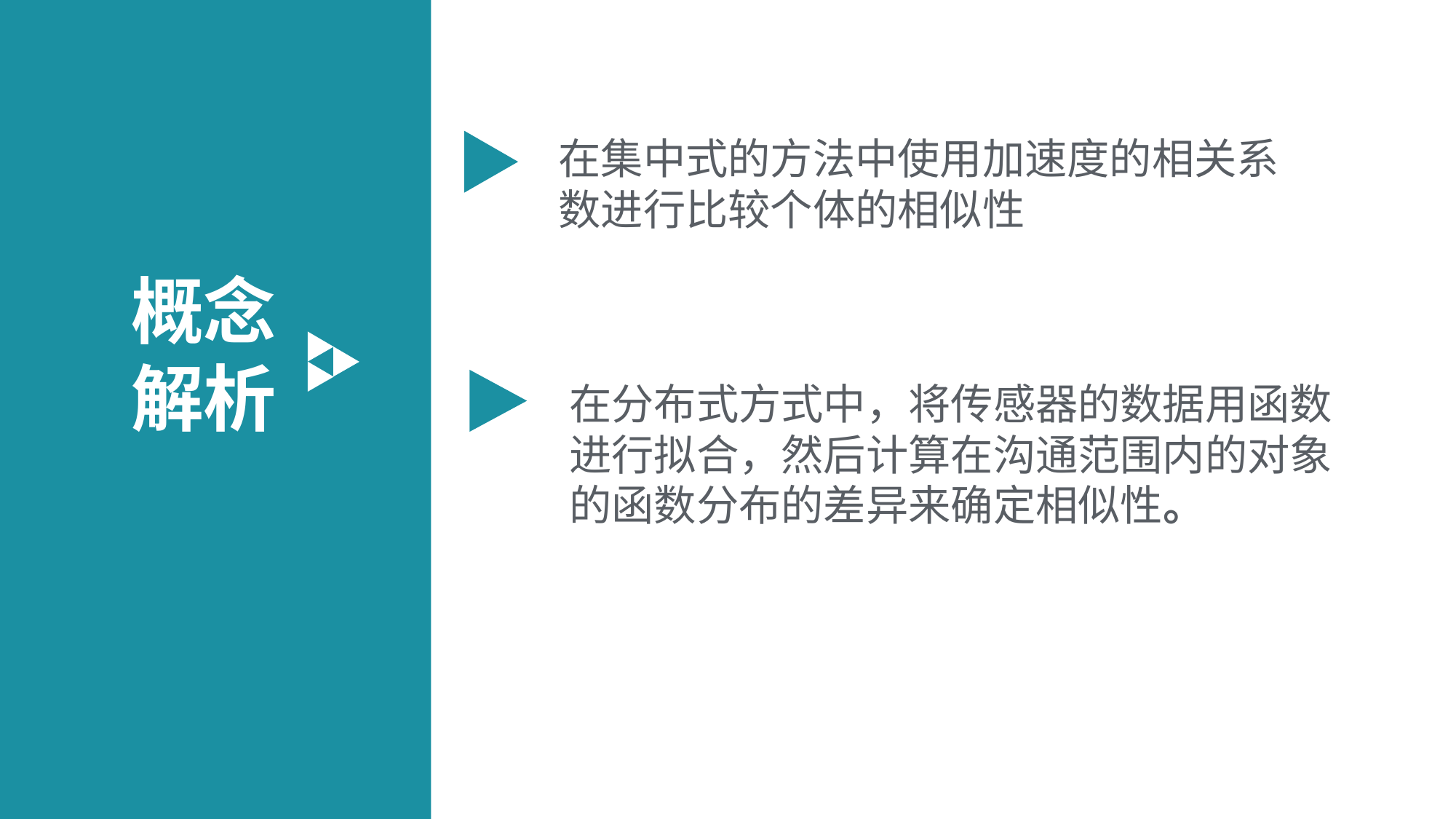

在集中式的方法中使用加速度的相关系数进行比较个体的相似性

概念解析

在分布式方式中，将传感器的数据用函数进行拟合，然后计算在沟通范围内的对象的函数分布的差异来确定相似性。